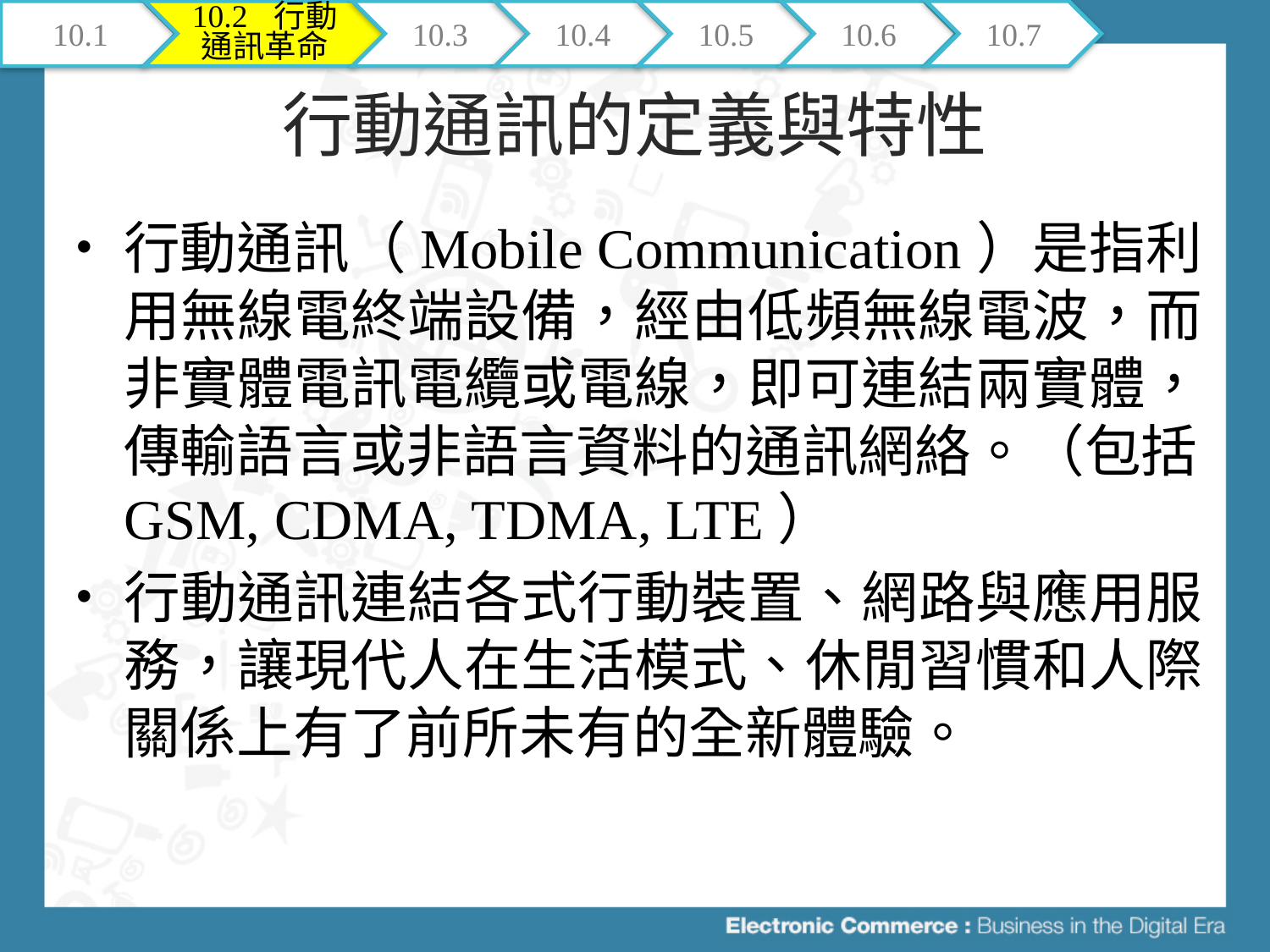

10.1
10.2 行動通訊革命
10.3
10.4
10.5
10.6
10.7
# 行動通訊的定義與特性
行動通訊（Mobile Communication）是指利用無線電終端設備，經由低頻無線電波，而非實體電訊電纜或電線，即可連結兩實體，傳輸語言或非語言資料的通訊網絡。（包括GSM, CDMA, TDMA, LTE）
行動通訊連結各式行動裝置、網路與應用服務，讓現代人在生活模式、休閒習慣和人際關係上有了前所未有的全新體驗。